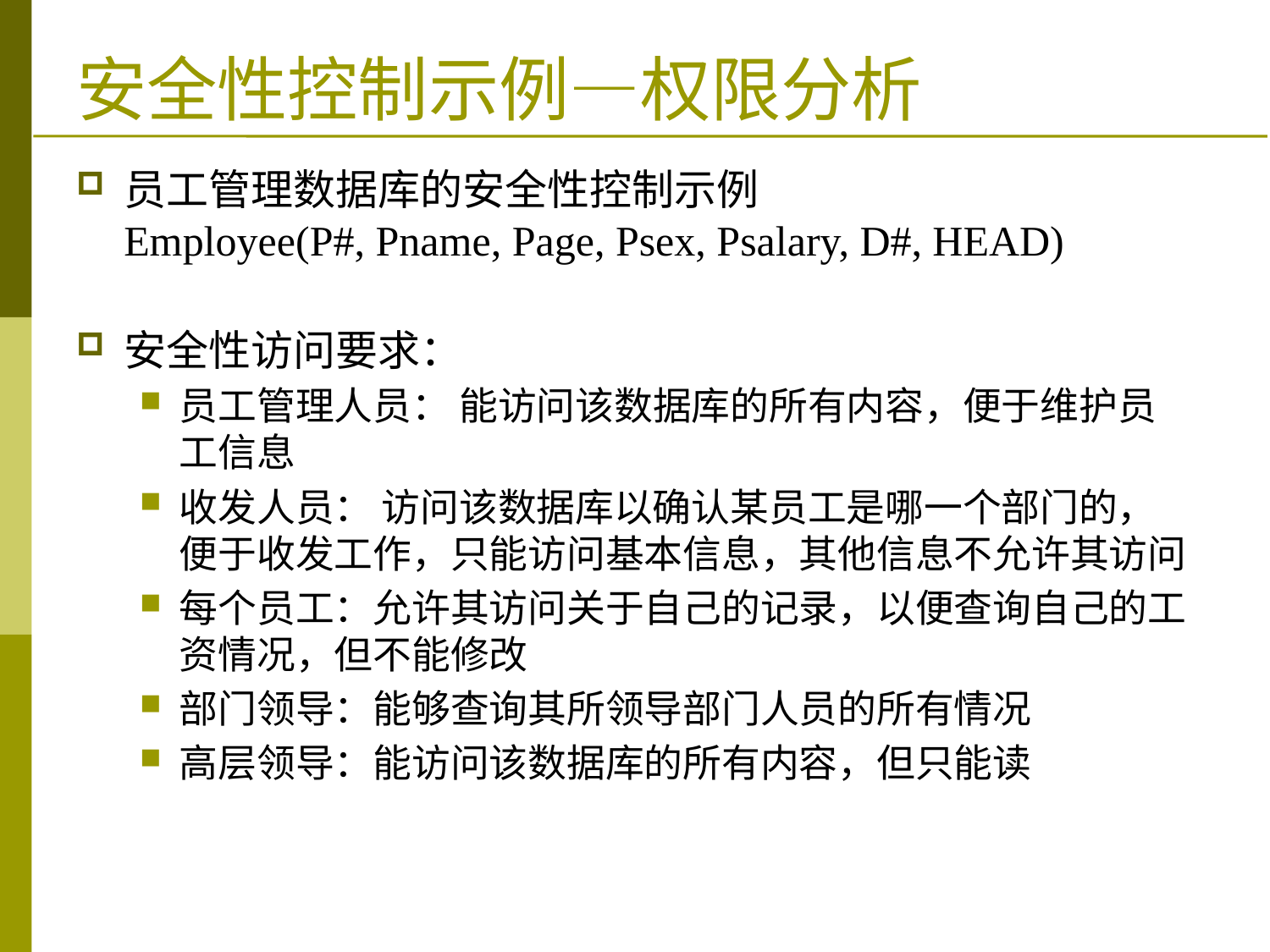

# 安全性控制示例—权限分析
员工管理数据库的安全性控制示例
Employee(P#, Pname, Page, Psex, Psalary, D#, HEAD)
安全性访问要求：
员工管理人员： 能访问该数据库的所有内容，便于维护员工信息
收发人员： 访问该数据库以确认某员工是哪一个部门的，便于收发工作，只能访问基本信息，其他信息不允许其访问
每个员工：允许其访问关于自己的记录，以便查询自己的工资情况，但不能修改
部门领导：能够查询其所领导部门人员的所有情况
高层领导：能访问该数据库的所有内容，但只能读